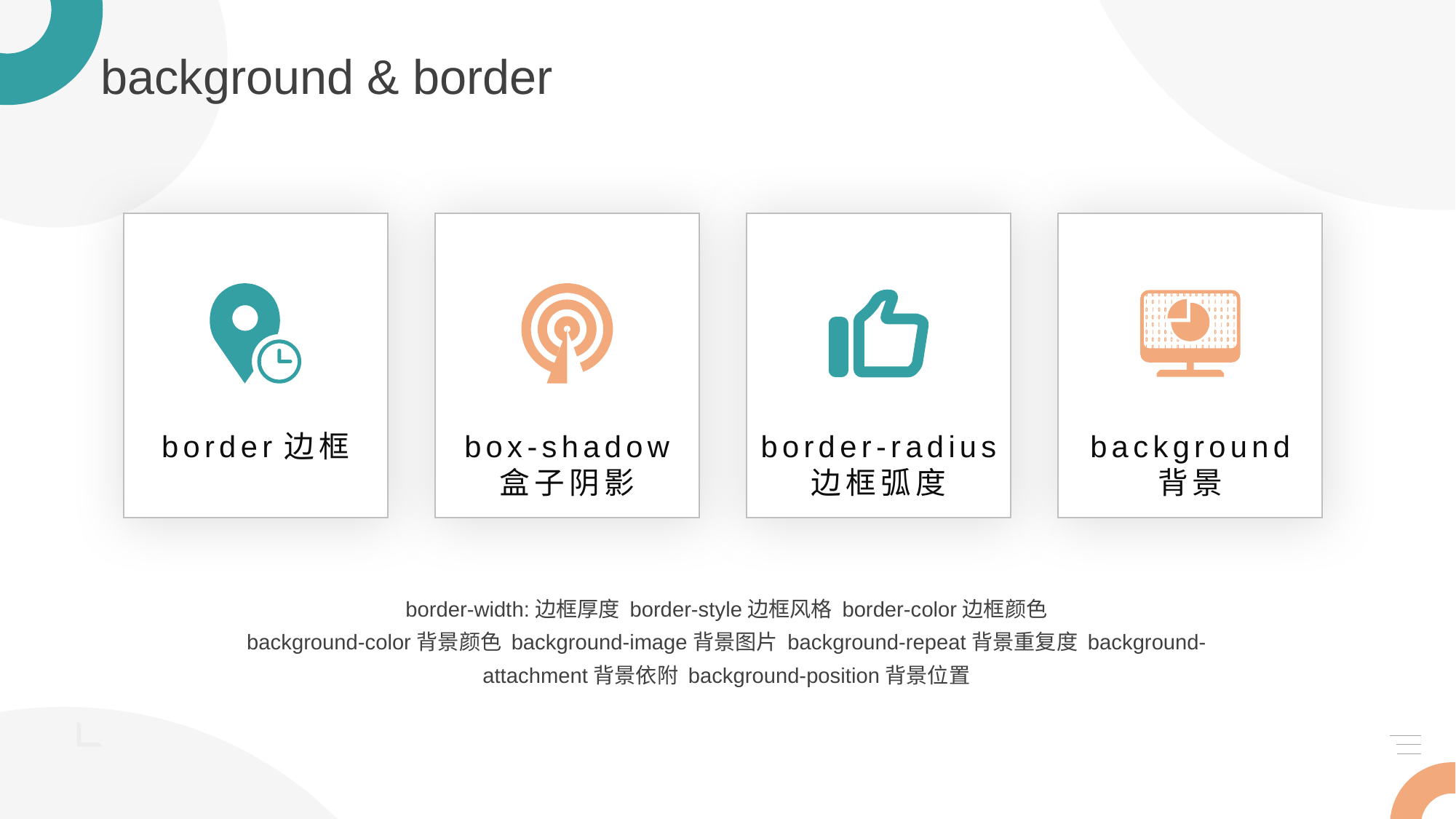

border边框
box-shadow
盒子阴影
border-radius
边框弧度
background
背景
border-width:边框厚度 border-style边框风格 border-color边框颜色
background-color背景颜色 background-image背景图片 background-repeat背景重复度 background-attachment背景依附 background-position背景位置